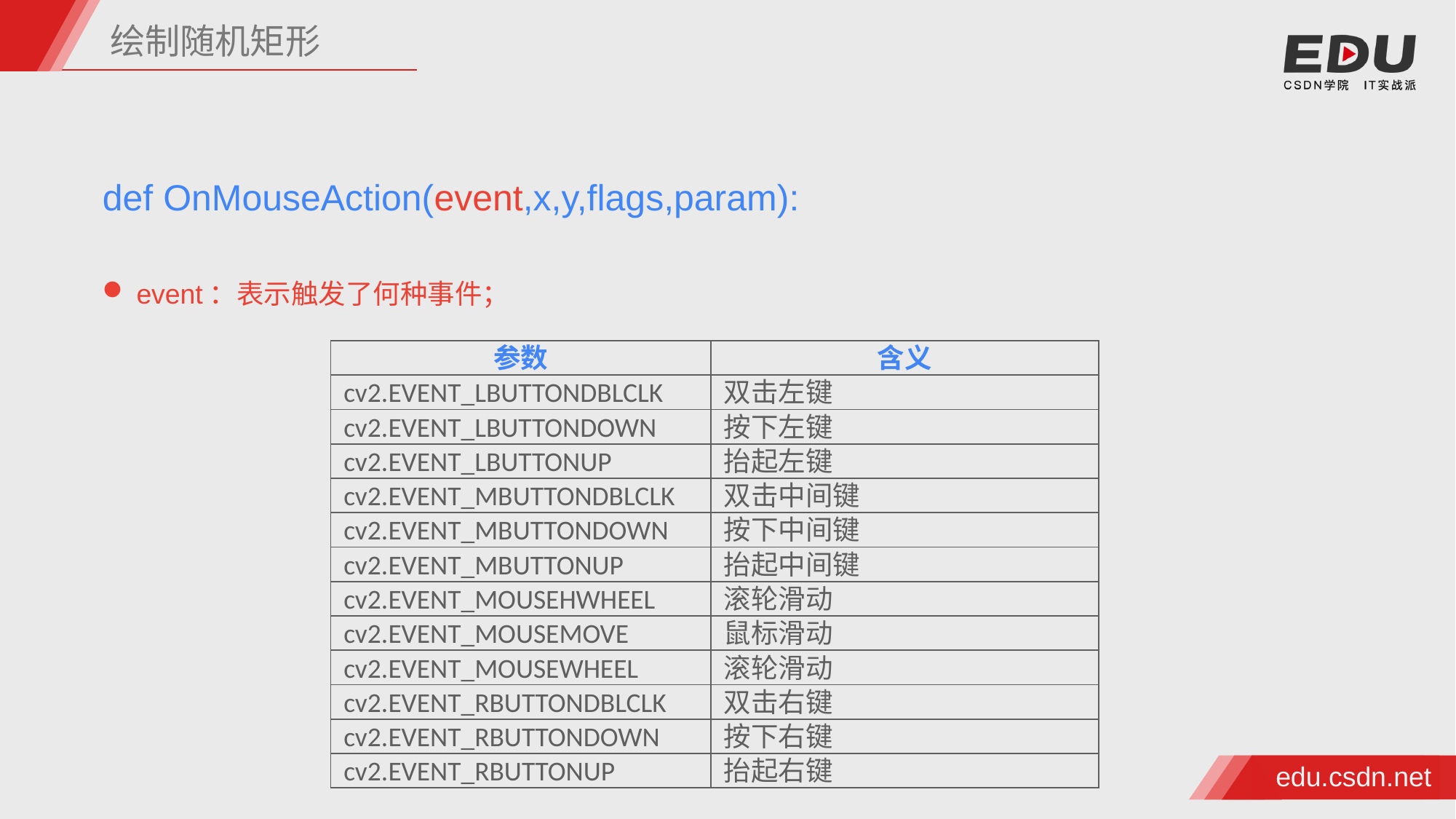

绘制随机矩形
def OnMouseAction(event,x,y,flags,param):
event：表示触发了何种事件；
| 参数 | 含义 |
| --- | --- |
| cv2.EVENT\_LBUTTONDBLCLK | 双击左键 |
| cv2.EVENT\_LBUTTONDOWN | 按下左键 |
| cv2.EVENT\_LBUTTONUP | 抬起左键 |
| cv2.EVENT\_MBUTTONDBLCLK | 双击中间键 |
| cv2.EVENT\_MBUTTONDOWN | 按下中间键 |
| cv2.EVENT\_MBUTTONUP | 抬起中间键 |
| cv2.EVENT\_MOUSEHWHEEL | 滚轮滑动 |
| cv2.EVENT\_MOUSEMOVE | 鼠标滑动 |
| cv2.EVENT\_MOUSEWHEEL | 滚轮滑动 |
| cv2.EVENT\_RBUTTONDBLCLK | 双击右键 |
| cv2.EVENT\_RBUTTONDOWN | 按下右键 |
| cv2.EVENT\_RBUTTONUP | 抬起右键 |